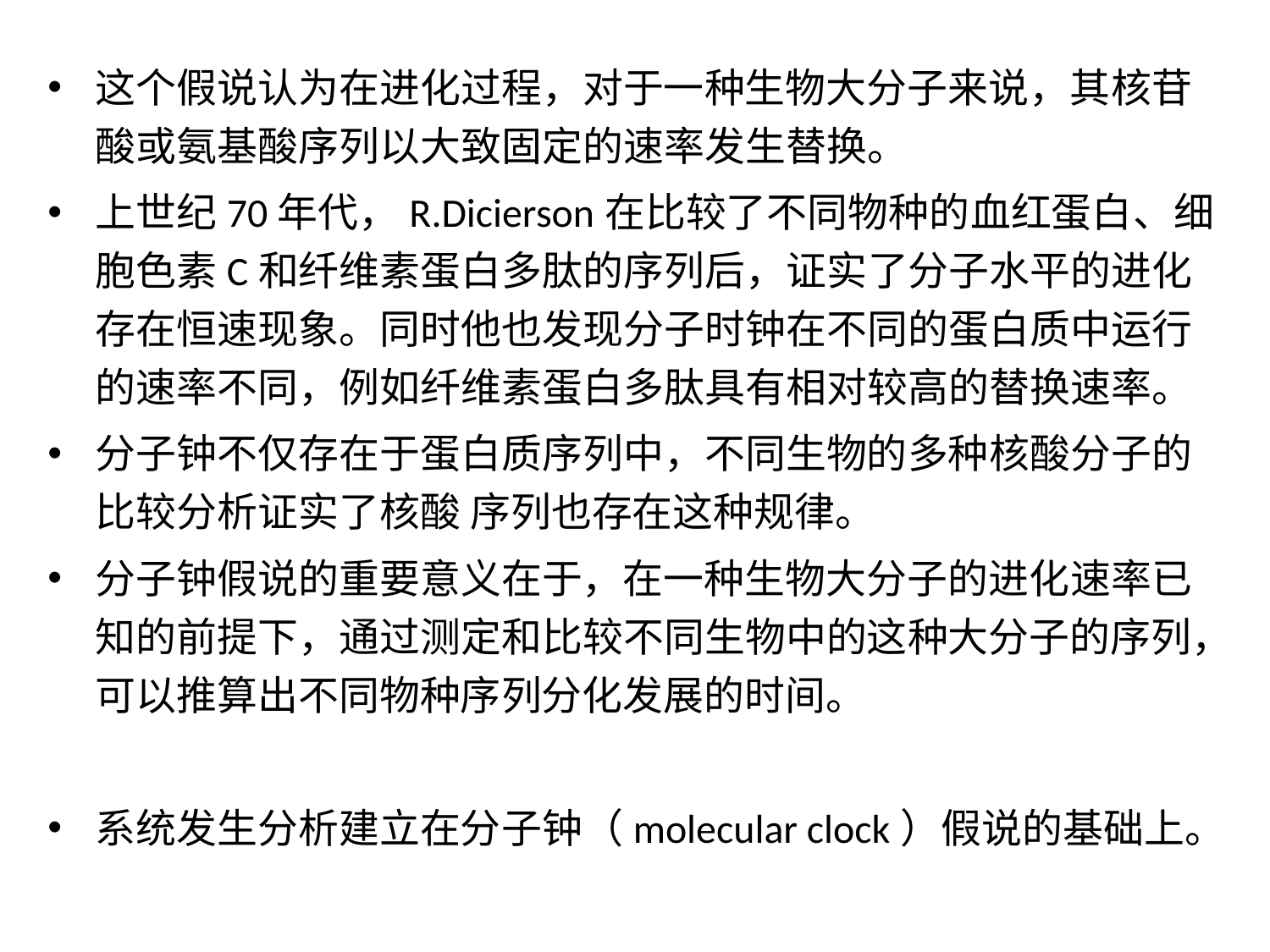

这个假说认为在进化过程，对于一种生物大分子来说，其核苷酸或氨基酸序列以大致固定的速率发生替换。
上世纪70年代，R.Dicierson在比较了不同物种的血红蛋白、细胞色素C和纤维素蛋白多肽的序列后，证实了分子水平的进化存在恒速现象。同时他也发现分子时钟在不同的蛋白质中运行的速率不同，例如纤维素蛋白多肽具有相对较高的替换速率。
分子钟不仅存在于蛋白质序列中，不同生物的多种核酸分子的比较分析证实了核酸 序列也存在这种规律。
分子钟假说的重要意义在于，在一种生物大分子的进化速率已知的前提下，通过测定和比较不同生物中的这种大分子的序列，可以推算出不同物种序列分化发展的时间。

系统发生分析建立在分子钟（molecular clock）假说的基础上。